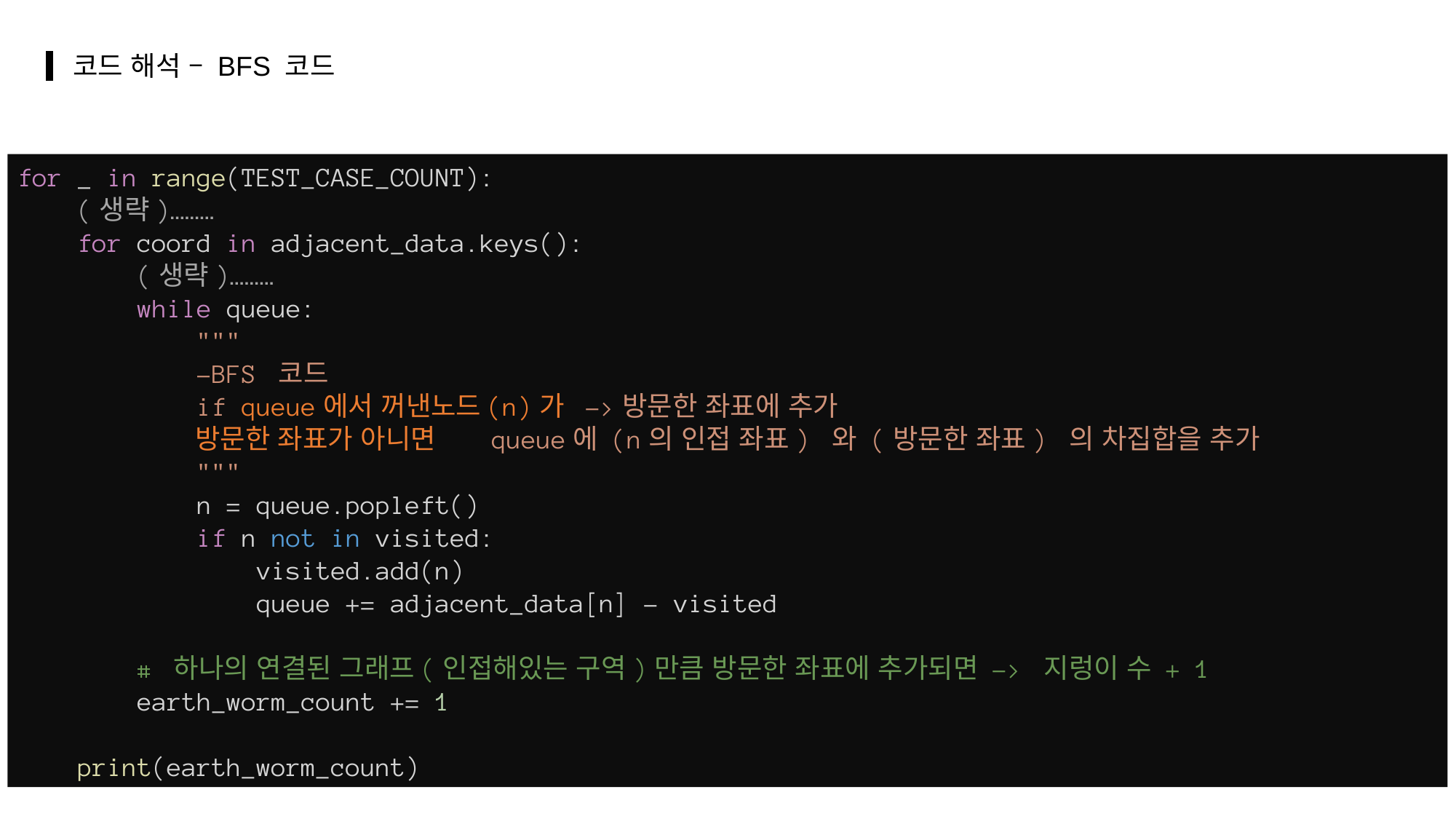

코드 해석 – BFS 코드
medium
bold
for _ in range(TEST_CASE_COUNT):
    (생략)………
    for coord in adjacent_data.keys():
        (생략)………
        while queue:
            """
            -BFS 코드
            if queue에서 꺼낸노드(n)가  ->방문한 좌표에 추가
	        방문한 좌표가 아니면 	    queue에 (n의 인접 좌표) 와 (방문한 좌표) 의 차집합을 추가
            """
            n = queue.popleft()
            if n not in visited:
                visited.add(n)
                queue += adjacent_data[n] - visited

        # 하나의 연결된 그래프(인접해있는 구역)만큼 방문한 좌표에 추가되면 -> 지렁이 수 + 1
        earth_worm_count += 1

    print(earth_worm_count)
extrabold

주제